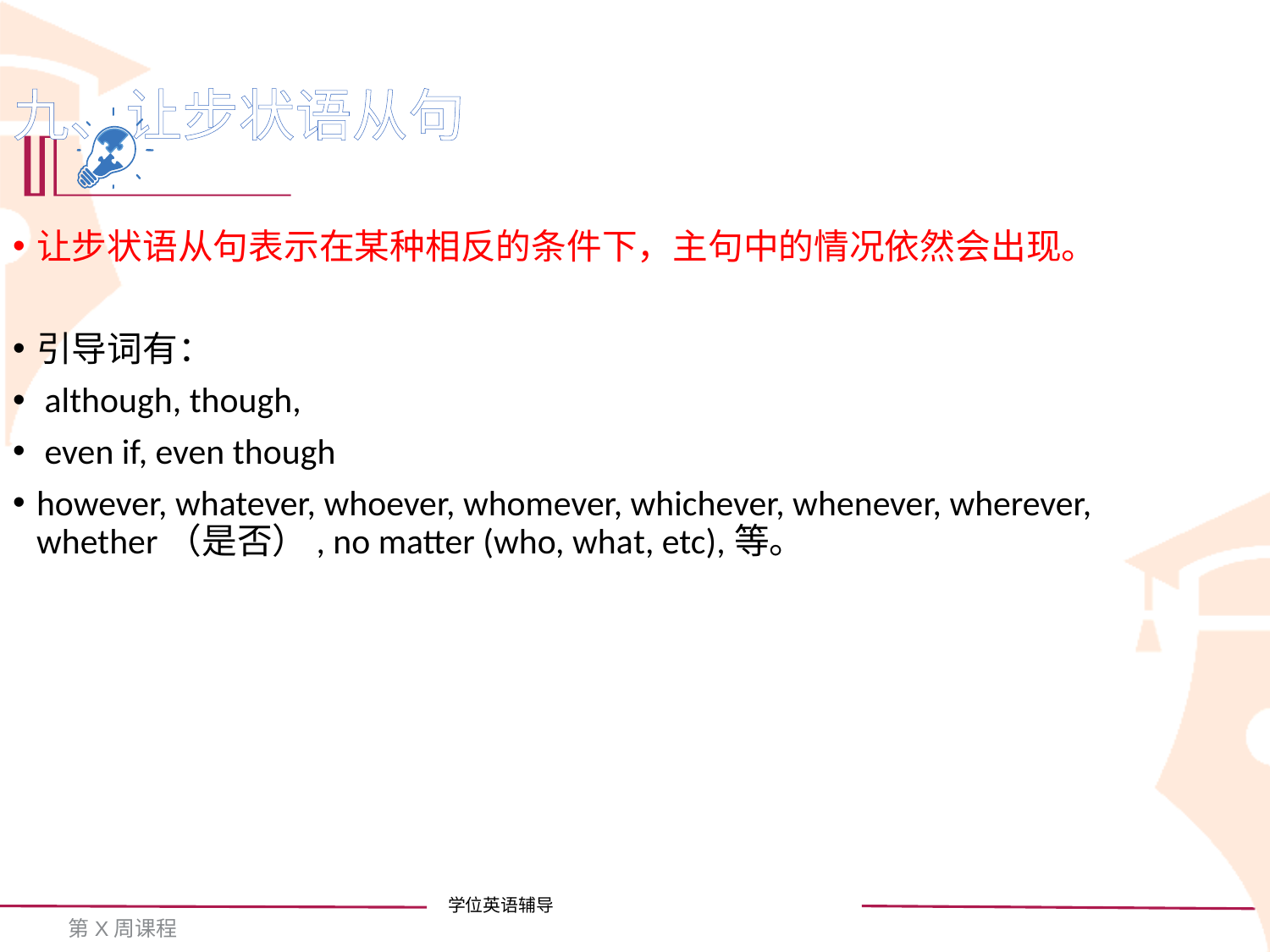

九、让步状语从句

让步状语从句表示在某种相反的条件下，主句中的情况依然会出现。

引导词有：
 although, though,
 even if, even though
however, whatever, whoever, whomever, whichever, whenever, wherever, whether（是否）, no matter (who, what, etc),等。